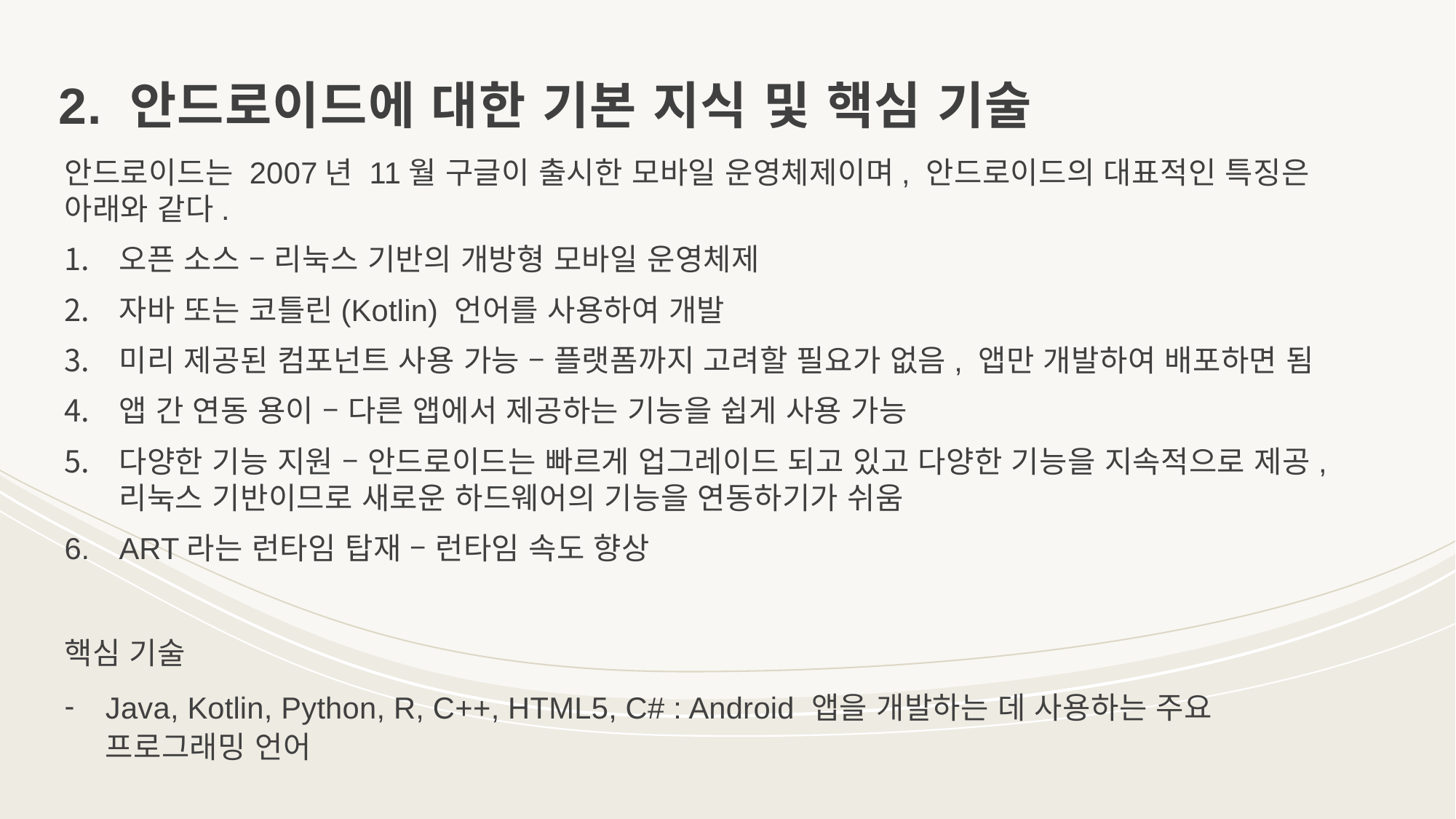

# 2. 안드로이드에 대한 기본 지식 및 핵심 기술
안드로이드는 2007년 11월 구글이 출시한 모바일 운영체제이며, 안드로이드의 대표적인 특징은 아래와 같다.
오픈 소스 – 리눅스 기반의 개방형 모바일 운영체제
자바 또는 코틀린(Kotlin) 언어를 사용하여 개발
미리 제공된 컴포넌트 사용 가능 – 플랫폼까지 고려할 필요가 없음, 앱만 개발하여 배포하면 됨
앱 간 연동 용이 – 다른 앱에서 제공하는 기능을 쉽게 사용 가능
다양한 기능 지원 – 안드로이드는 빠르게 업그레이드 되고 있고 다양한 기능을 지속적으로 제공, 리눅스 기반이므로 새로운 하드웨어의 기능을 연동하기가 쉬움
ART라는 런타임 탑재 – 런타임 속도 향상

핵심 기술
Java, Kotlin, Python, R, C++, HTML5, C# : Android 앱을 개발하는 데 사용하는 주요 프로그래밍 언어